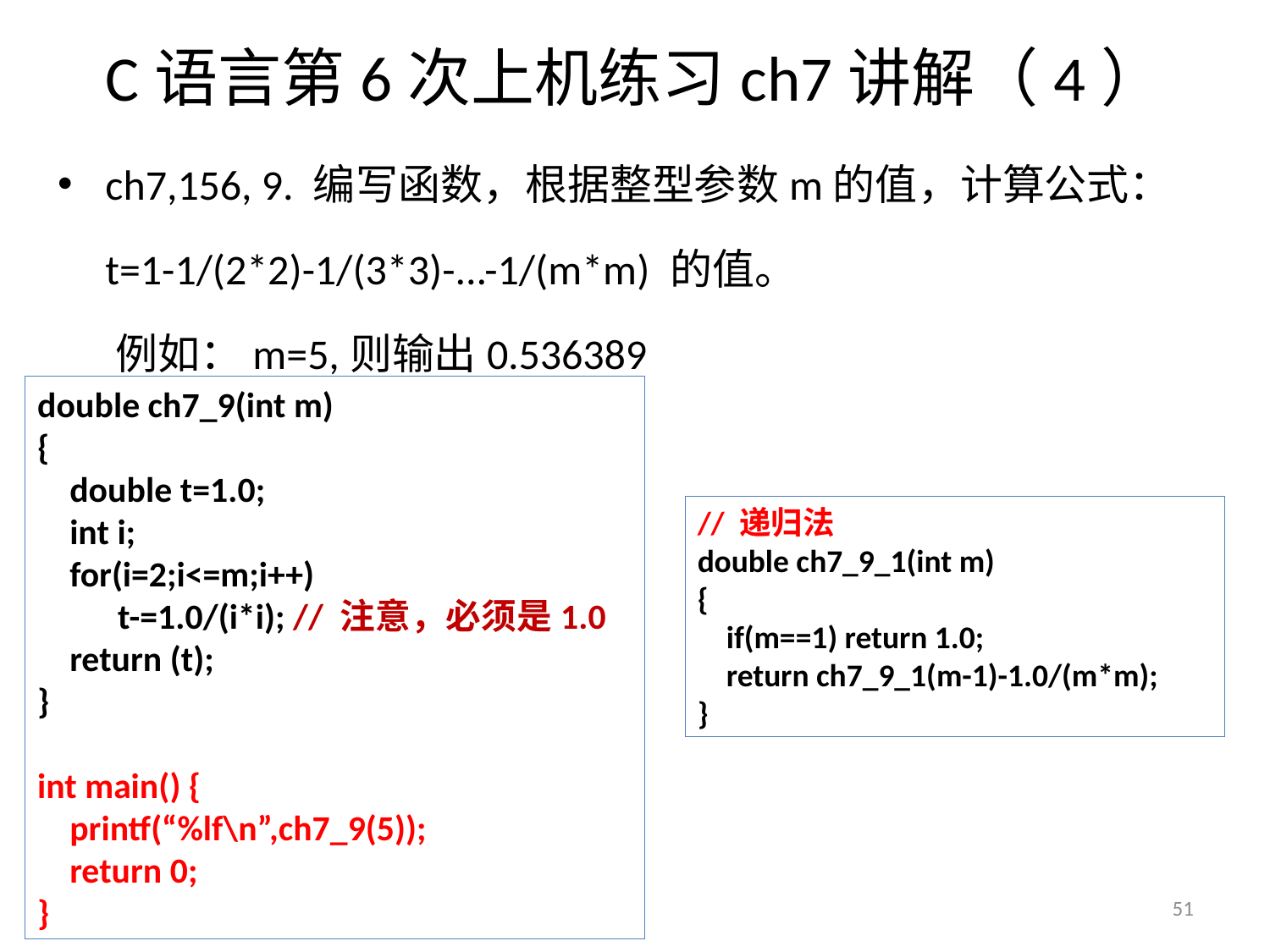

# C语言第6次上机练习ch7讲解（4）
ch7,156, 9. 编写函数，根据整型参数m的值，计算公式：
     t=1-1/(2*2)-1/(3*3)-...-1/(m*m) 的值。
     例如：m=5,则输出0.536389
double ch7_9(int m)
{
    double t=1.0;
    int i;
    for(i=2;i<=m;i++)
          t-=1.0/(i*i); // 注意，必须是1.0
    return (t);
}

int main() {
    printf(“%lf\n”,ch7_9(5));
    return 0;
}
// 递归法
double ch7_9_1(int m)
{
    if(m==1) return 1.0;
    return ch7_9_1(m-1)-1.0/(m*m);
}
51